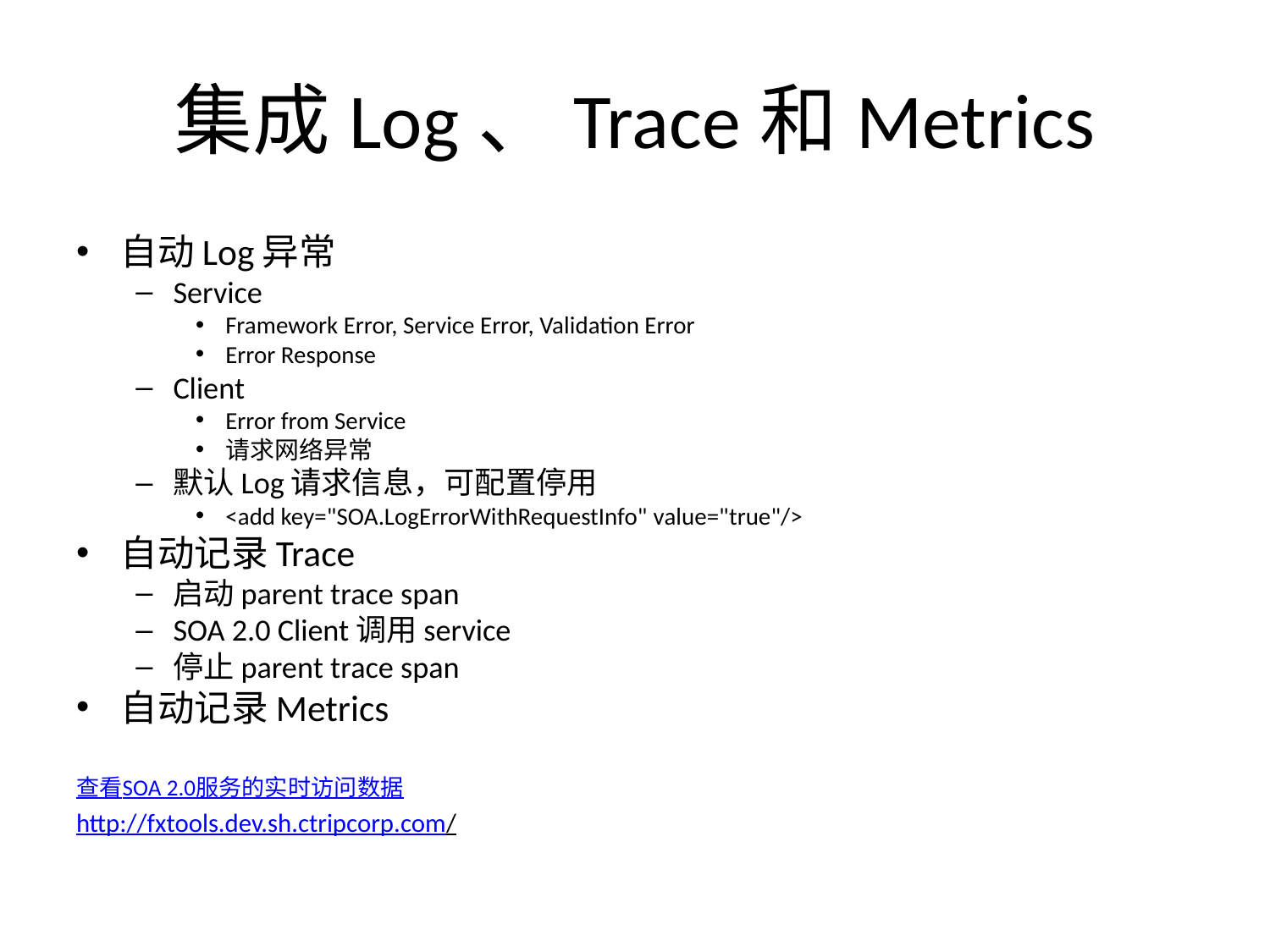

# 集成Log、Trace和Metrics
自动Log异常
Service
Framework Error, Service Error, Validation Error
Error Response
Client
Error from Service
请求网络异常
默认Log请求信息，可配置停用
<add key="SOA.LogErrorWithRequestInfo" value="true"/>
自动记录Trace
启动parent trace span
SOA 2.0 Client调用service
停止parent trace span
自动记录Metrics

查看SOA 2.0服务的实时访问数据
http://fxtools.dev.sh.ctripcorp.com/